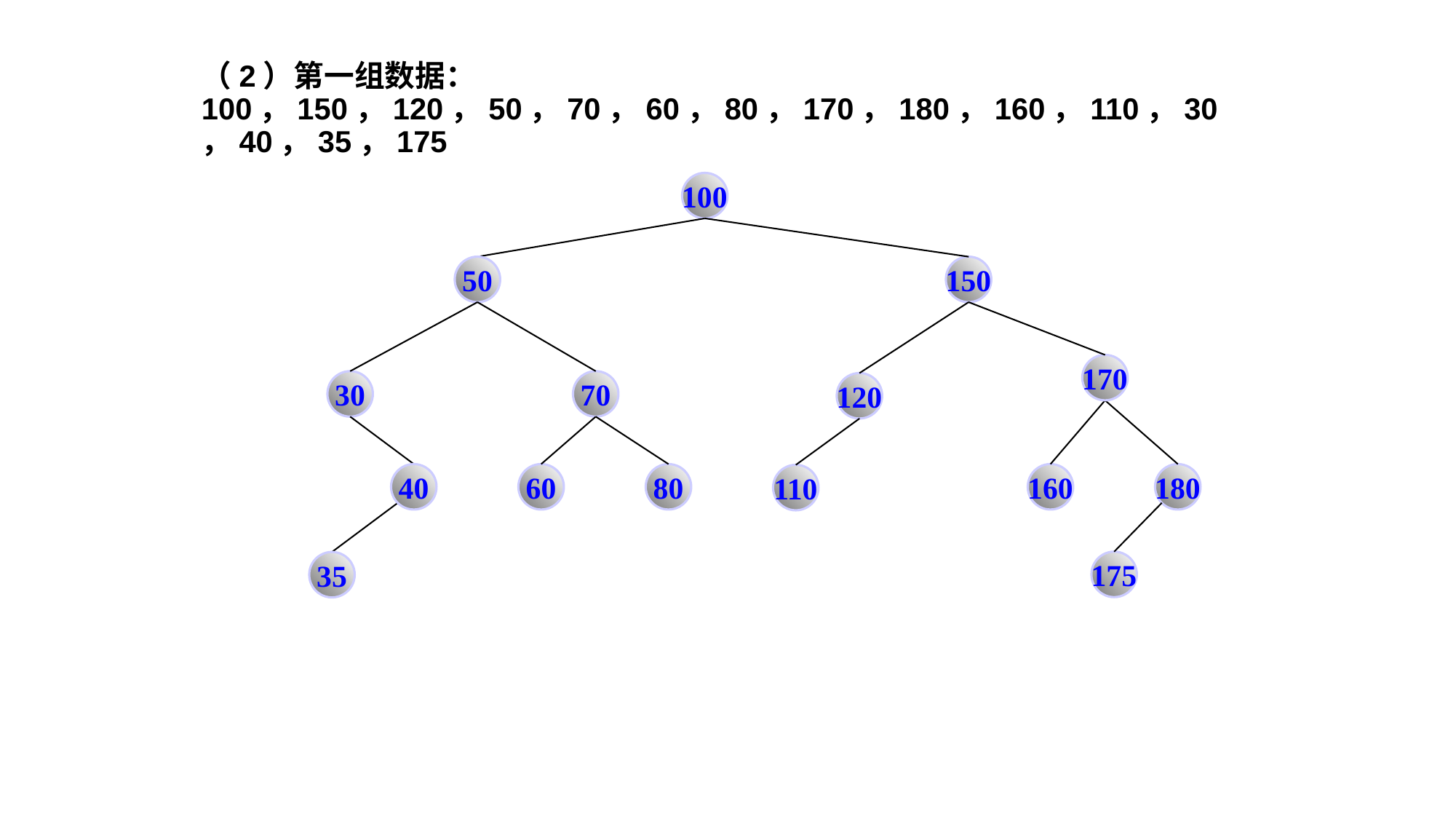

# （2）第一组数据： 100，150，120，50，70，60，80，170，180，160，110，30，40，35，175
100
50
150
170
30
70
120
40
60
80
160
180
110
175
35